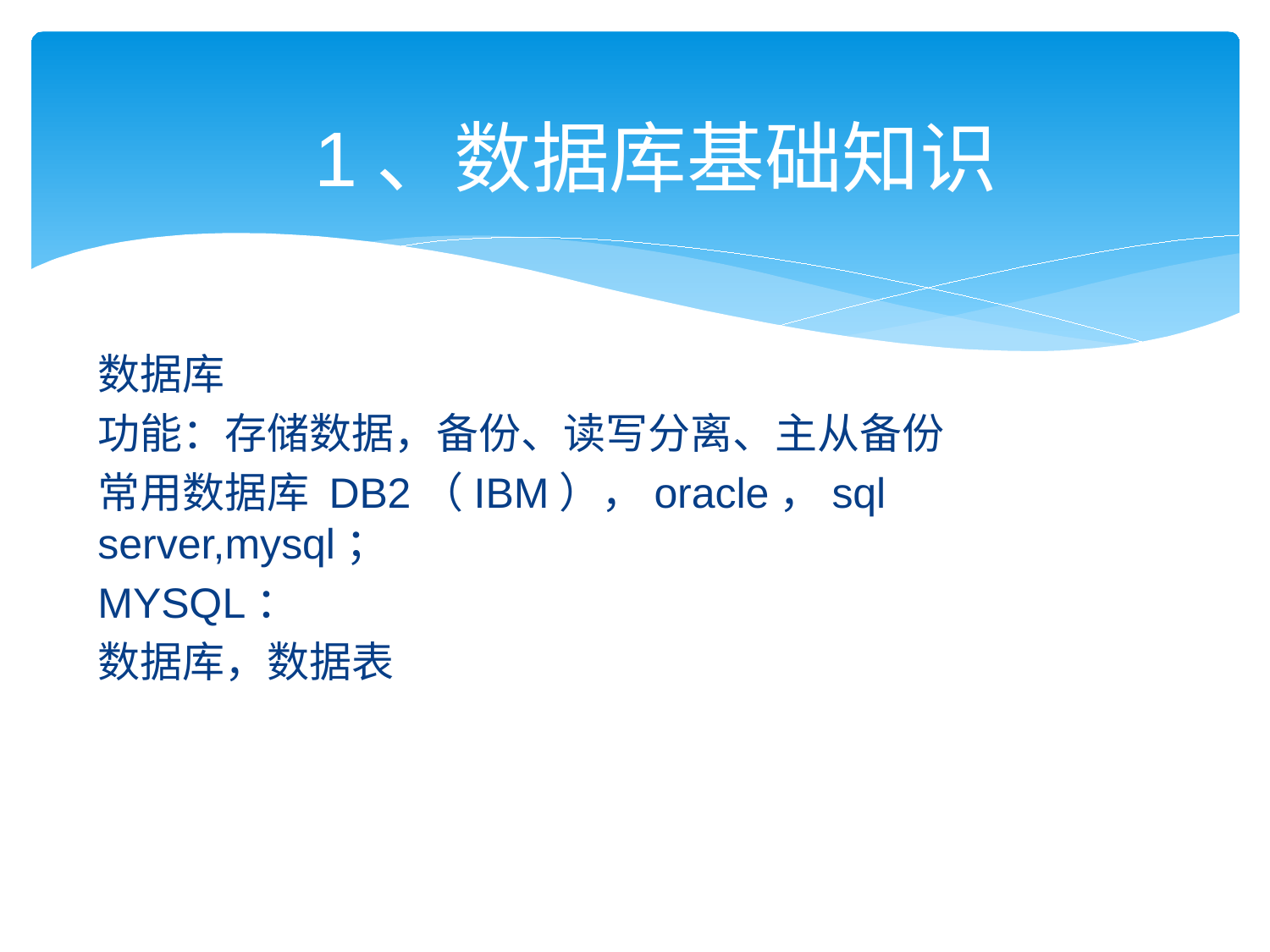

# 1、数据库基础知识
数据库
功能：存储数据，备份、读写分离、主从备份
常用数据库 DB2（IBM），oracle，sql server,mysql；
MYSQL：
数据库，数据表